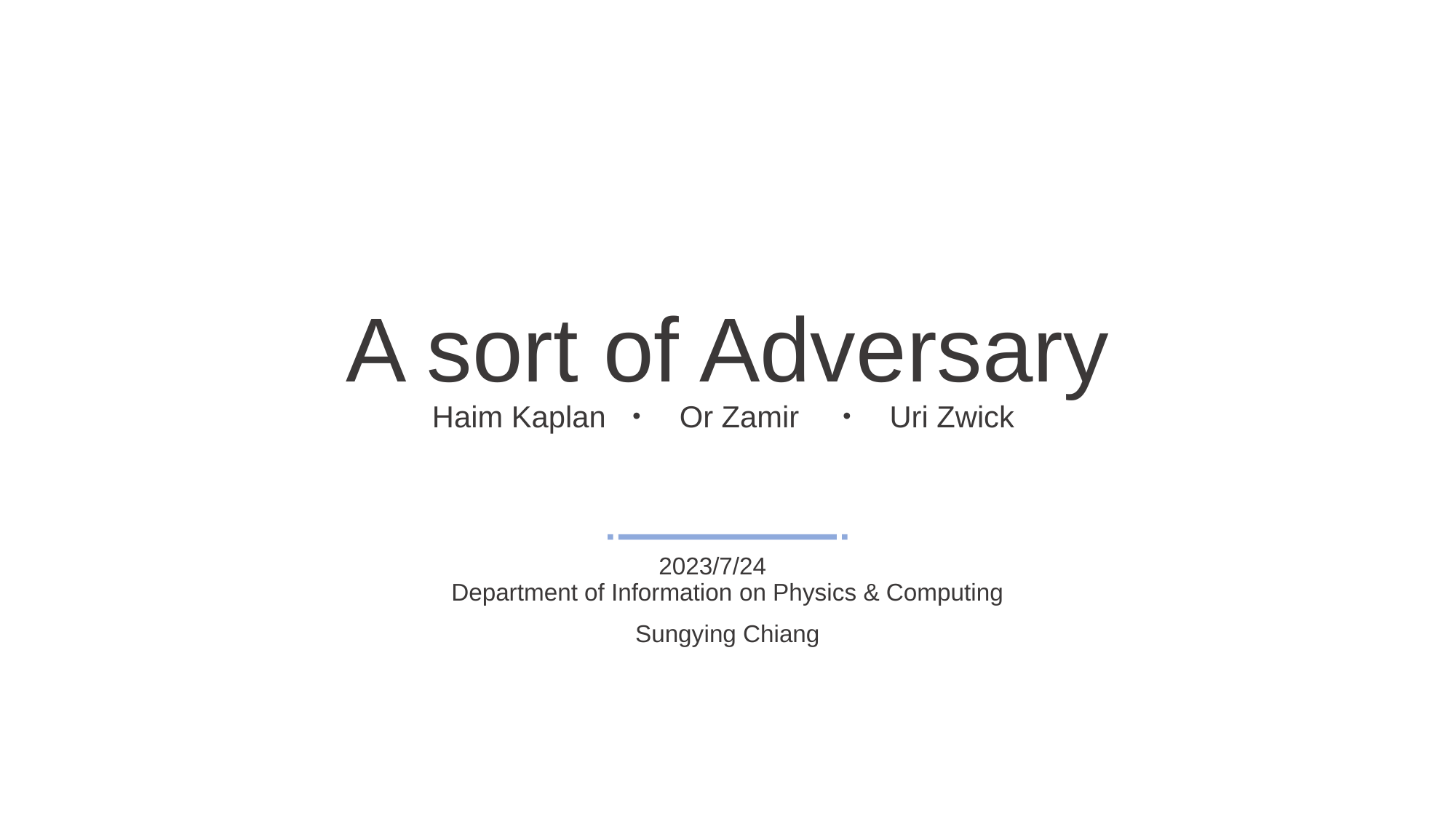

# A sort of Adversary Haim Kaplan ・   Or Zamir   ・   Uri Zwick
2023/7/24　
Department of Information on Physics & Computing
Sungying Chiang